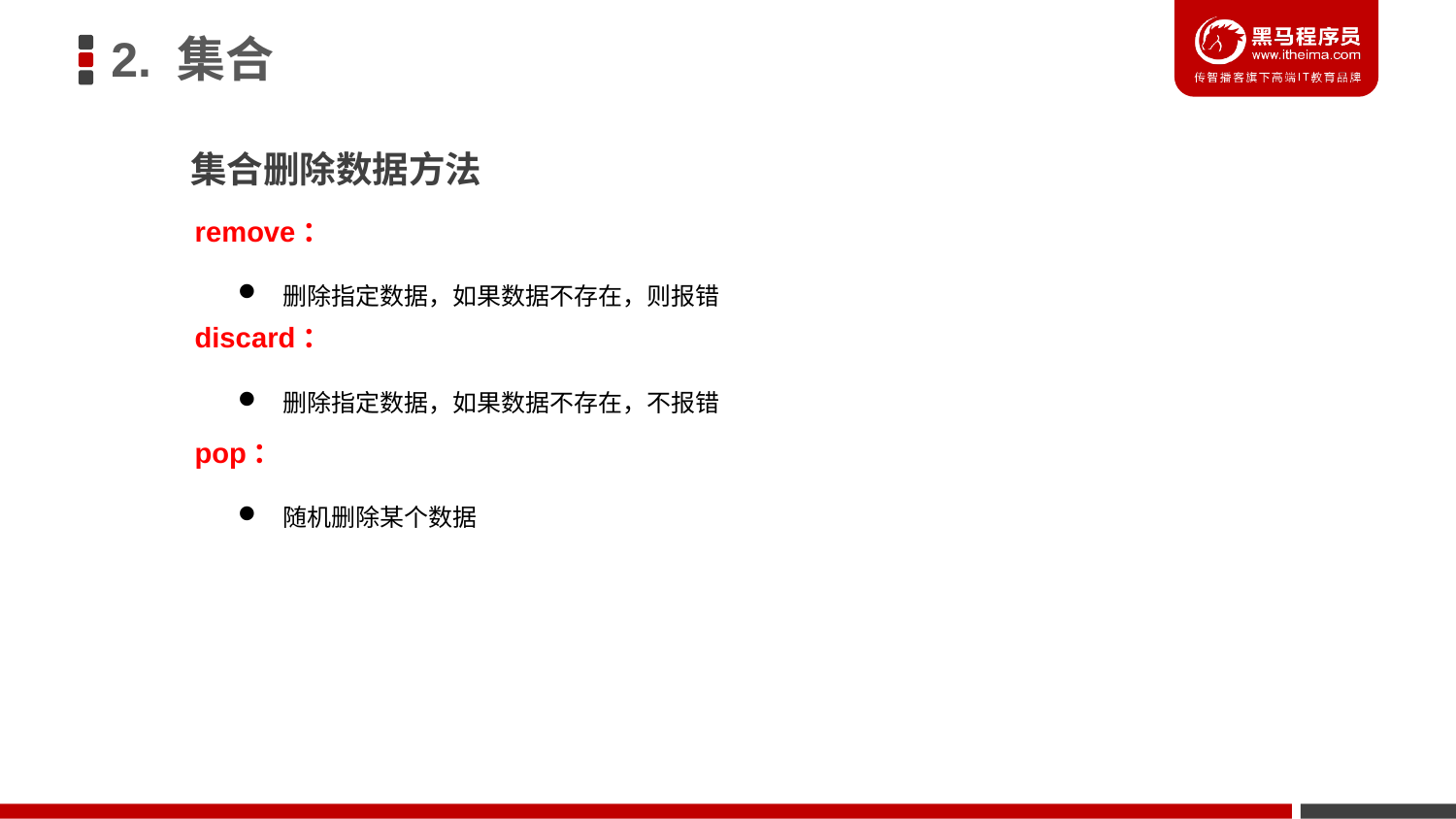

2. 集合
集合删除数据方法
remove：

删除指定数据，如果数据不存在，则报错
discard：

删除指定数据，如果数据不存在，不报错
pop：

随机删除某个数据